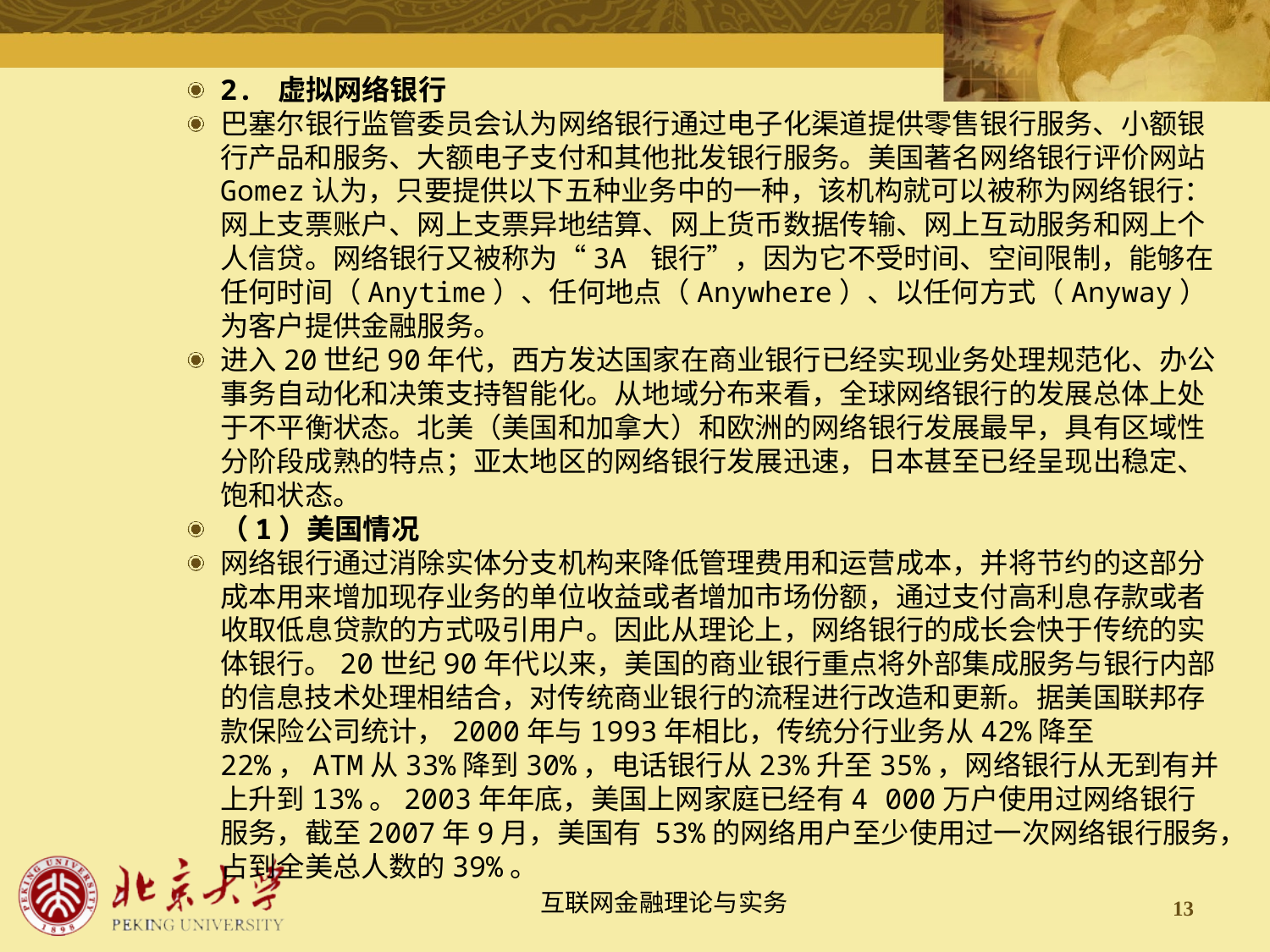

2. 虚拟网络银行
巴塞尔银行监管委员会认为网络银行通过电子化渠道提供零售银行服务、小额银行产品和服务、大额电子支付和其他批发银行服务。美国著名网络银行评价网站Gomez认为，只要提供以下五种业务中的一种，该机构就可以被称为网络银行：网上支票账户、网上支票异地结算、网上货币数据传输、网上互动服务和网上个人信贷。网络银行又被称为“3A 银行”，因为它不受时间、空间限制，能够在任何时间（Anytime）、任何地点（Anywhere）、以任何方式（Anyway）为客户提供金融服务。
进入20世纪90年代，西方发达国家在商业银行已经实现业务处理规范化、办公事务自动化和决策支持智能化。从地域分布来看，全球网络银行的发展总体上处于不平衡状态。北美（美国和加拿大）和欧洲的网络银行发展最早，具有区域性分阶段成熟的特点；亚太地区的网络银行发展迅速，日本甚至已经呈现出稳定、饱和状态。
（1）美国情况
网络银行通过消除实体分支机构来降低管理费用和运营成本，并将节约的这部分成本用来增加现存业务的单位收益或者增加市场份额，通过支付高利息存款或者收取低息贷款的方式吸引用户。因此从理论上，网络银行的成长会快于传统的实体银行。20世纪90年代以来，美国的商业银行重点将外部集成服务与银行内部的信息技术处理相结合，对传统商业银行的流程进行改造和更新。据美国联邦存款保险公司统计，2000年与1993年相比，传统分行业务从42%降至22%，ATM从33%降到30%，电话银行从23%升至35%，网络银行从无到有并上升到13%。2003年年底，美国上网家庭已经有4 000万户使用过网络银行服务，截至2007年9月，美国有 53%的网络用户至少使用过一次网络银行服务，占到全美总人数的39%。

13